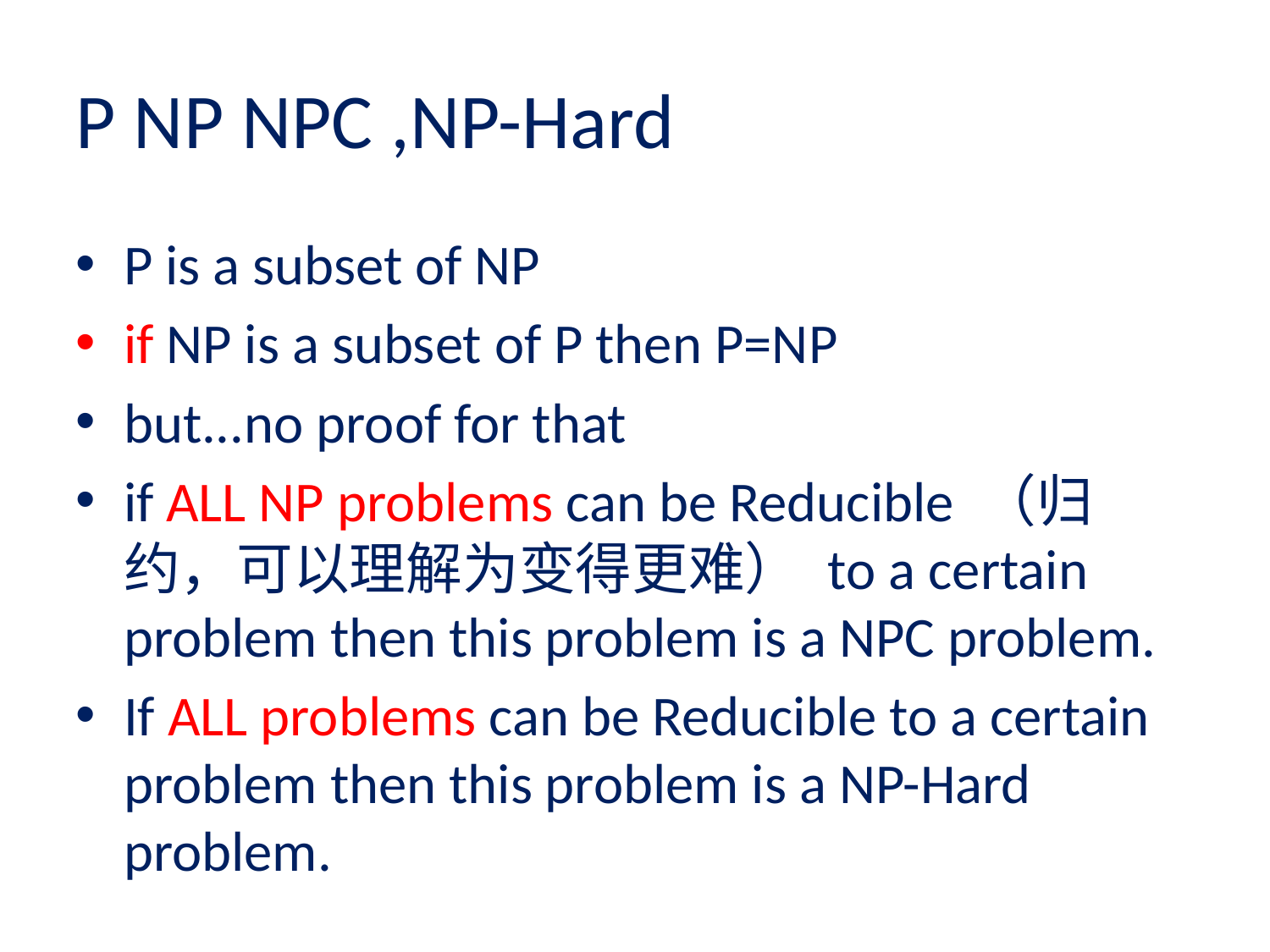

# P NP NPC ,NP-Hard
P is a subset of NP
if NP is a subset of P then P=NP
but...no proof for that
if ALL NP problems can be Reducible （归约，可以理解为变得更难） to a certain problem then this problem is a NPC problem.
If ALL problems can be Reducible to a certain problem then this problem is a NP-Hard problem.